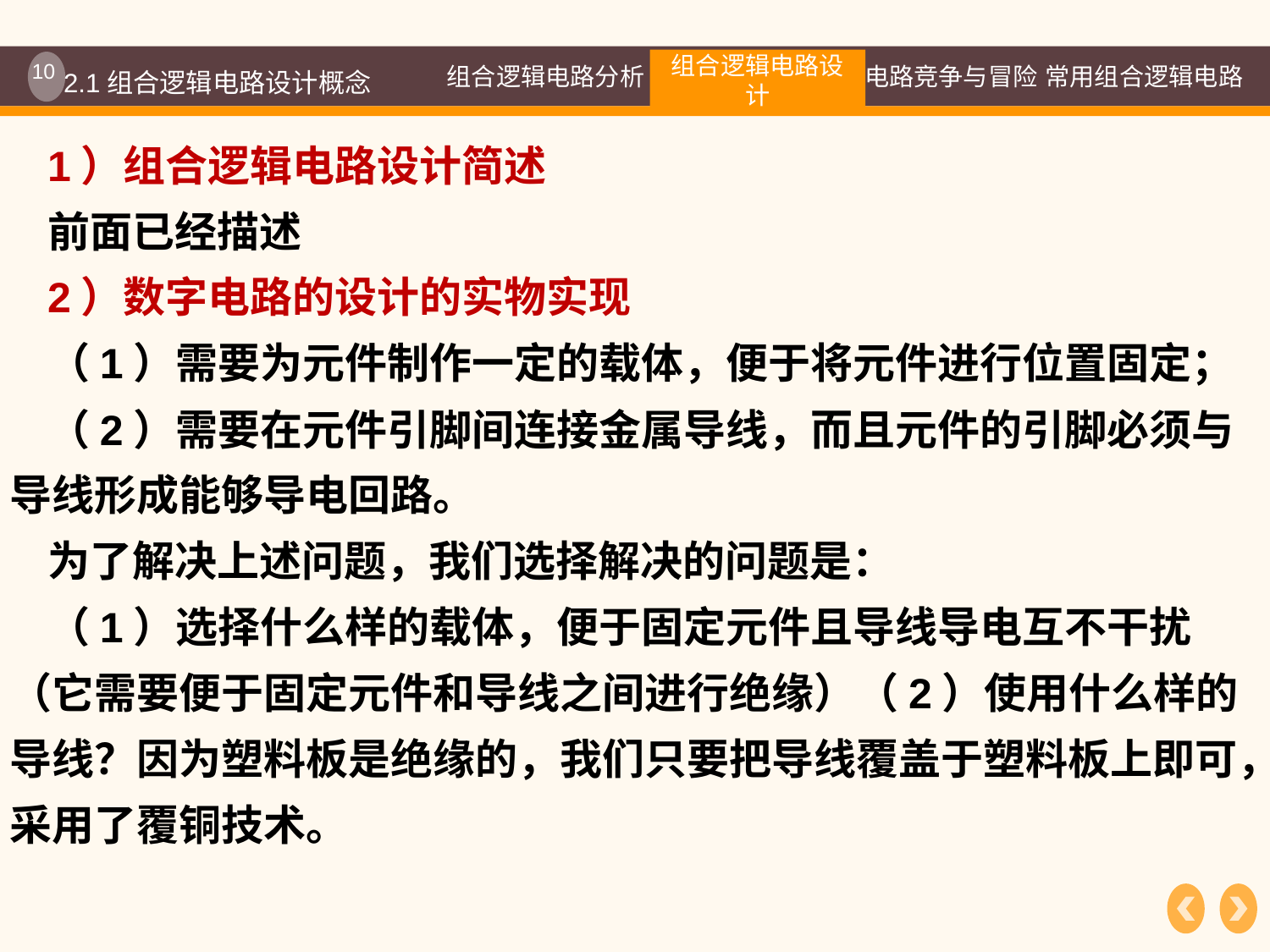

2.1组合逻辑电路设计概念
1）组合逻辑电路设计简述
前面已经描述
2）数字电路的设计的实物实现
（1）需要为元件制作一定的载体，便于将元件进行位置固定；
（2）需要在元件引脚间连接金属导线，而且元件的引脚必须与导线形成能够导电回路。
为了解决上述问题，我们选择解决的问题是：
（1）选择什么样的载体，便于固定元件且导线导电互不干扰（它需要便于固定元件和导线之间进行绝缘）（2）使用什么样的导线？因为塑料板是绝缘的，我们只要把导线覆盖于塑料板上即可，采用了覆铜技术。